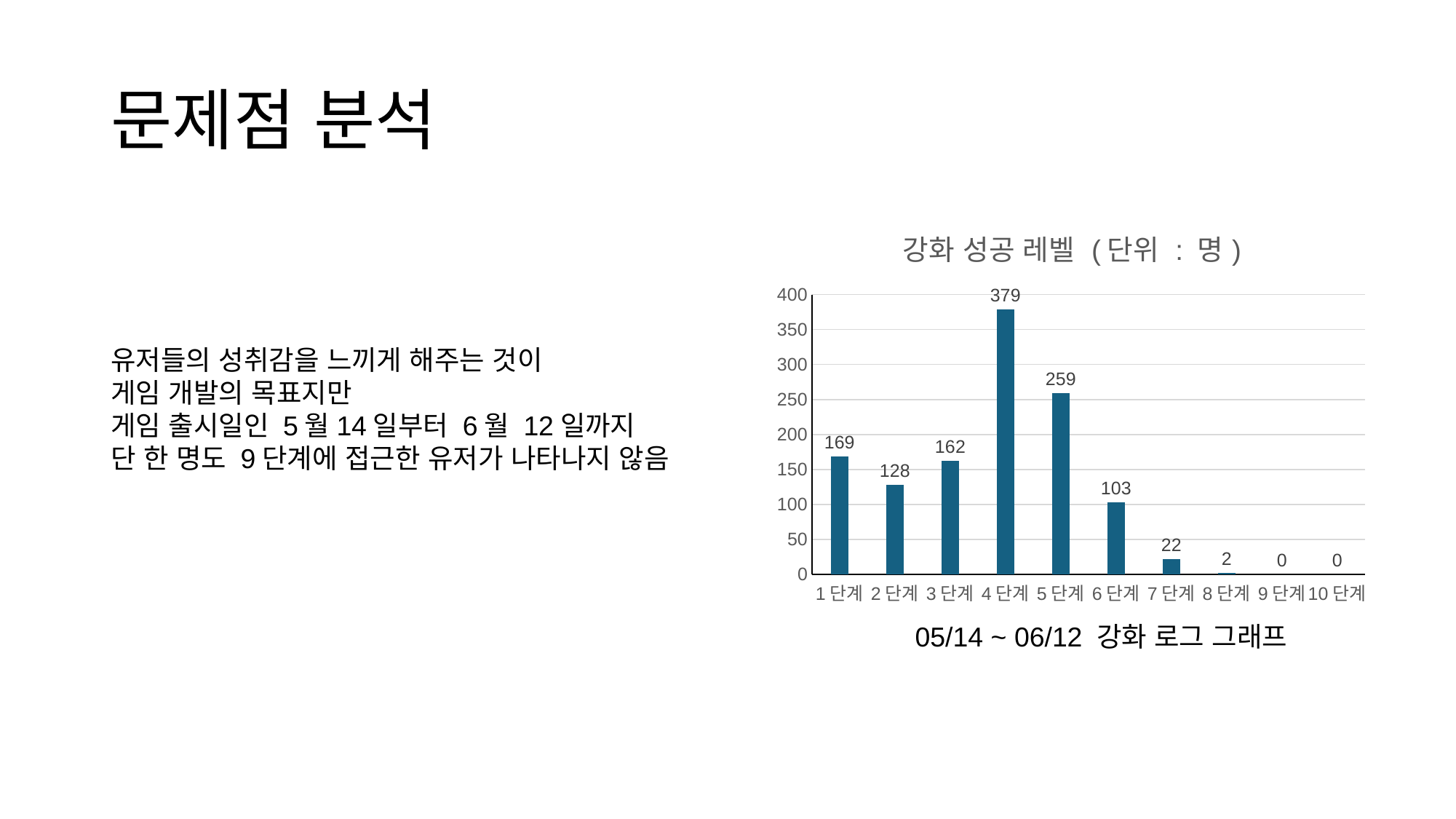

# 문제점 분석

### Chart: 강화 성공 레벨 (단위 : 명)

| Category | 계열 1 |
|---|---|
| 1단계 | 169.0 |
| 2단계 | 128.0 |
| 3단계 | 162.0 |
| 4단계 | 379.0 |
| 5단계 | 259.0 |
| 6단계 | 103.0 |
| 7단계 | 22.0 |
| 8단계 | 2.0 |
| 9단계 | 0.0 |
| 10단계 | 0.0 |
유저들의 성취감을 느끼게 해주는 것이
게임 개발의 목표지만
게임 출시일인 5월14일부터 6월 12일까지
단 한 명도 9단계에 접근한 유저가 나타나지 않음
05/14 ~ 06/12 강화 로그 그래프